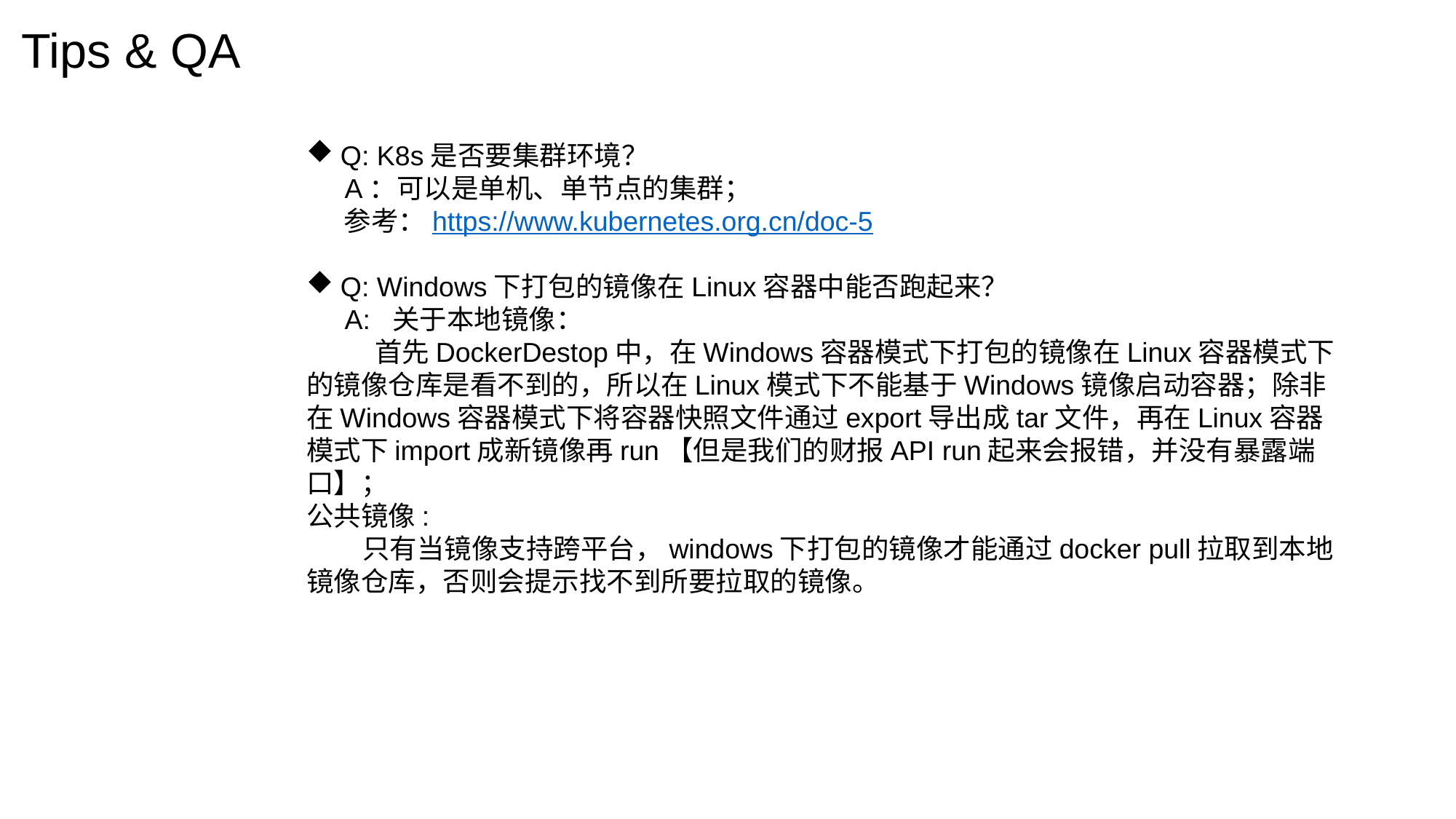

Tips & QA

Q: K8s是否要集群环境？
     A：可以是单机、单节点的集群；
     参考：https://www.kubernetes.org.cn/doc-5

Q: Windows下打包的镜像在Linux容器中能否跑起来？
     A:  关于本地镜像：
          首先DockerDestop中，在Windows容器模式下打包的镜像在Linux容器模式下的镜像仓库是看不到的，所以在Linux模式下不能基于Windows镜像启动容器；除非在Windows容器模式下将容器快照文件通过export导出成tar文件，再在Linux容器模式下import成新镜像再run【但是我们的财报API run起来会报错，并没有暴露端口】；
公共镜像:
        只有当镜像支持跨平台，windows下打包的镜像才能通过docker pull拉取到本地镜像仓库，否则会提示找不到所要拉取的镜像。